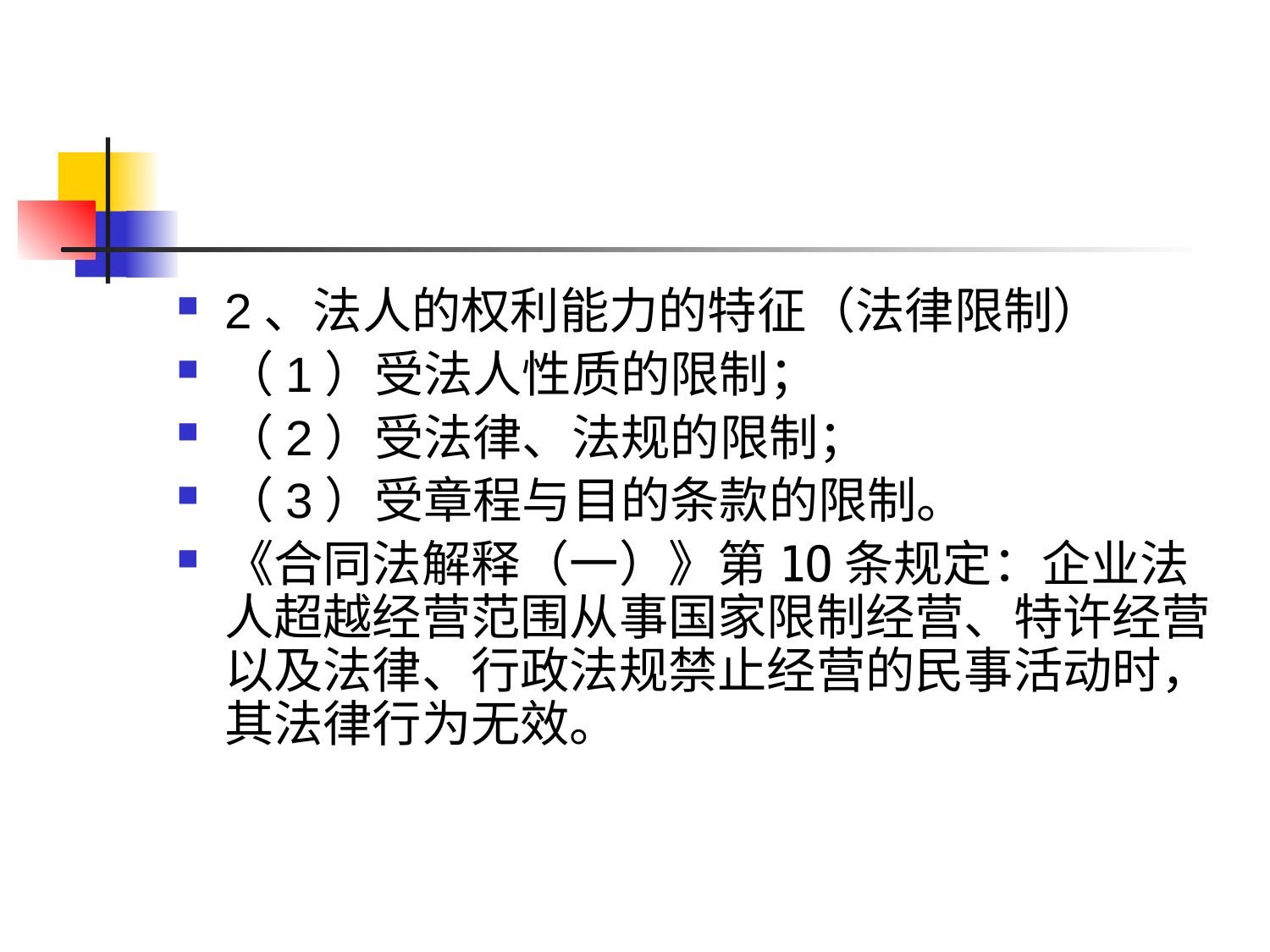

#
2、法人的权利能力的特征（法律限制）
（1）受法人性质的限制；
（2）受法律、法规的限制；
（3）受章程与目的条款的限制。
《合同法解释（一）》第10条规定：企业法人超越经营范围从事国家限制经营、特许经营以及法律、行政法规禁止经营的民事活动时，其法律行为无效。